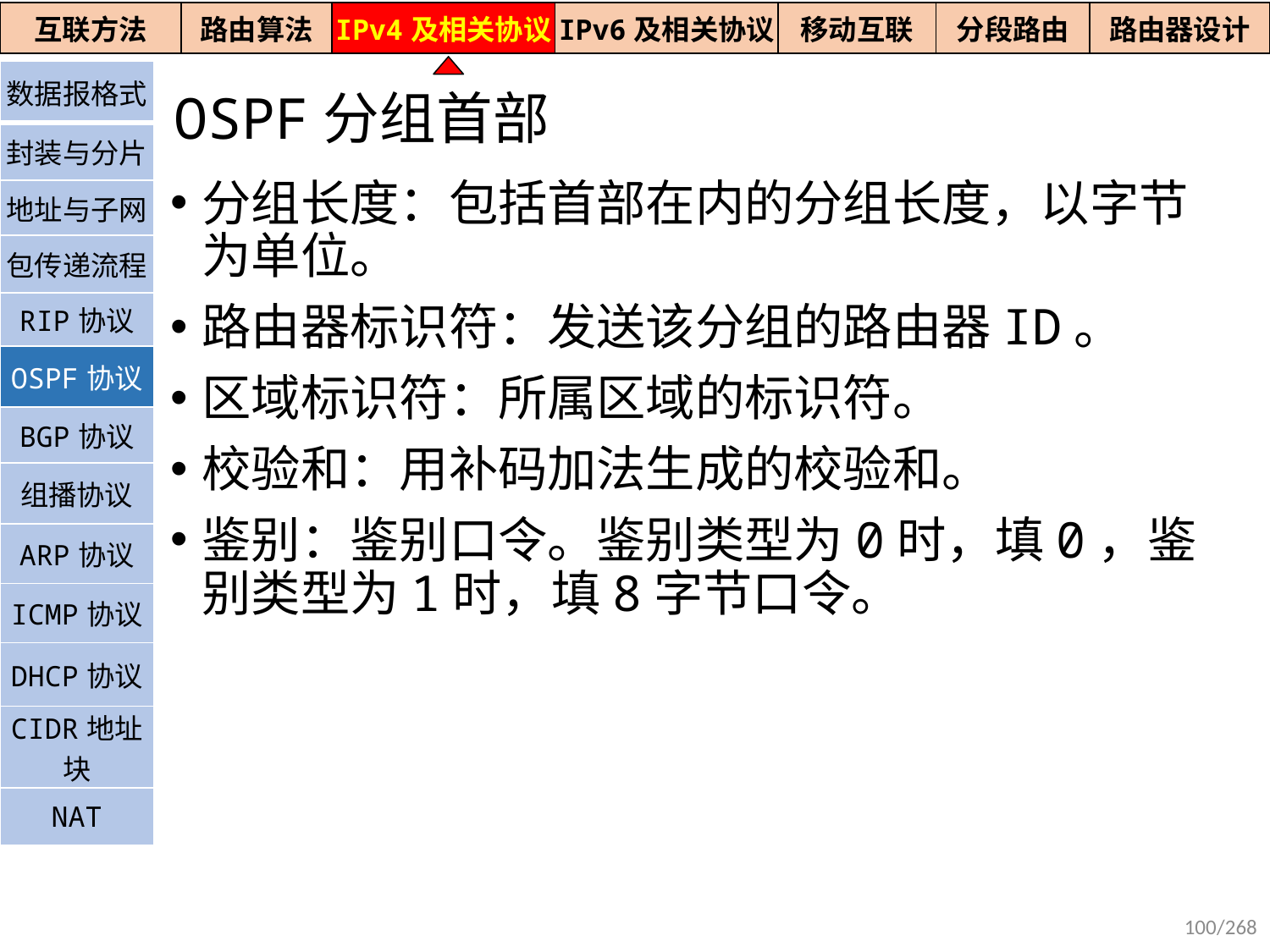

| 互联方法 | 路由算法 | IPv4及相关协议 | IPv6及相关协议 | 移动互联 | 分段路由 | 路由器设计 |
| --- | --- | --- | --- | --- | --- | --- |

| 数据报格式 |
| --- |
| 封装与分片 |
| 地址与子网 |
| 包传递流程 |
| RIP协议 |
| OSPF协议 |
| BGP协议 |
| 组播协议 |
| ARP协议 |
| ICMP协议 |
| DHCP协议 |
| CIDR地址块 |
| NAT |
OSPF分组首部
分组长度：包括首部在内的分组长度，以字节为单位。
路由器标识符：发送该分组的路由器ID。
区域标识符：所属区域的标识符。
校验和：用补码加法生成的校验和。
鉴别：鉴别口令。鉴别类型为0时，填0，鉴别类型为1时，填8字节口令。
100/268